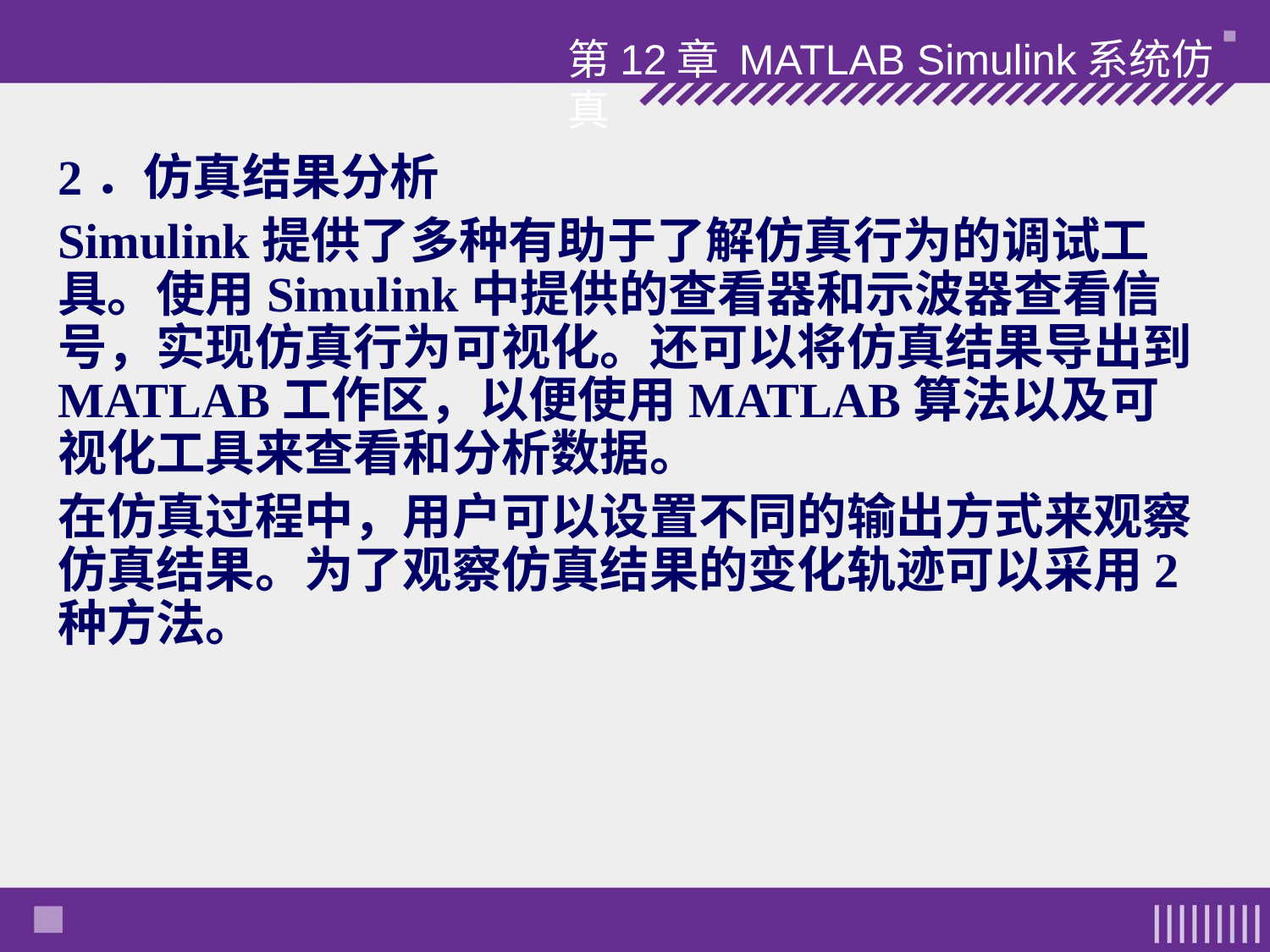

第12章 MATLAB Simulink系统仿真
2．仿真结果分析
Simulink提供了多种有助于了解仿真行为的调试工具。使用Simulink中提供的查看器和示波器查看信号，实现仿真行为可视化。还可以将仿真结果导出到MATLAB工作区，以便使用MATLAB算法以及可视化工具来查看和分析数据。
在仿真过程中，用户可以设置不同的输出方式来观察仿真结果。为了观察仿真结果的变化轨迹可以采用2种方法。